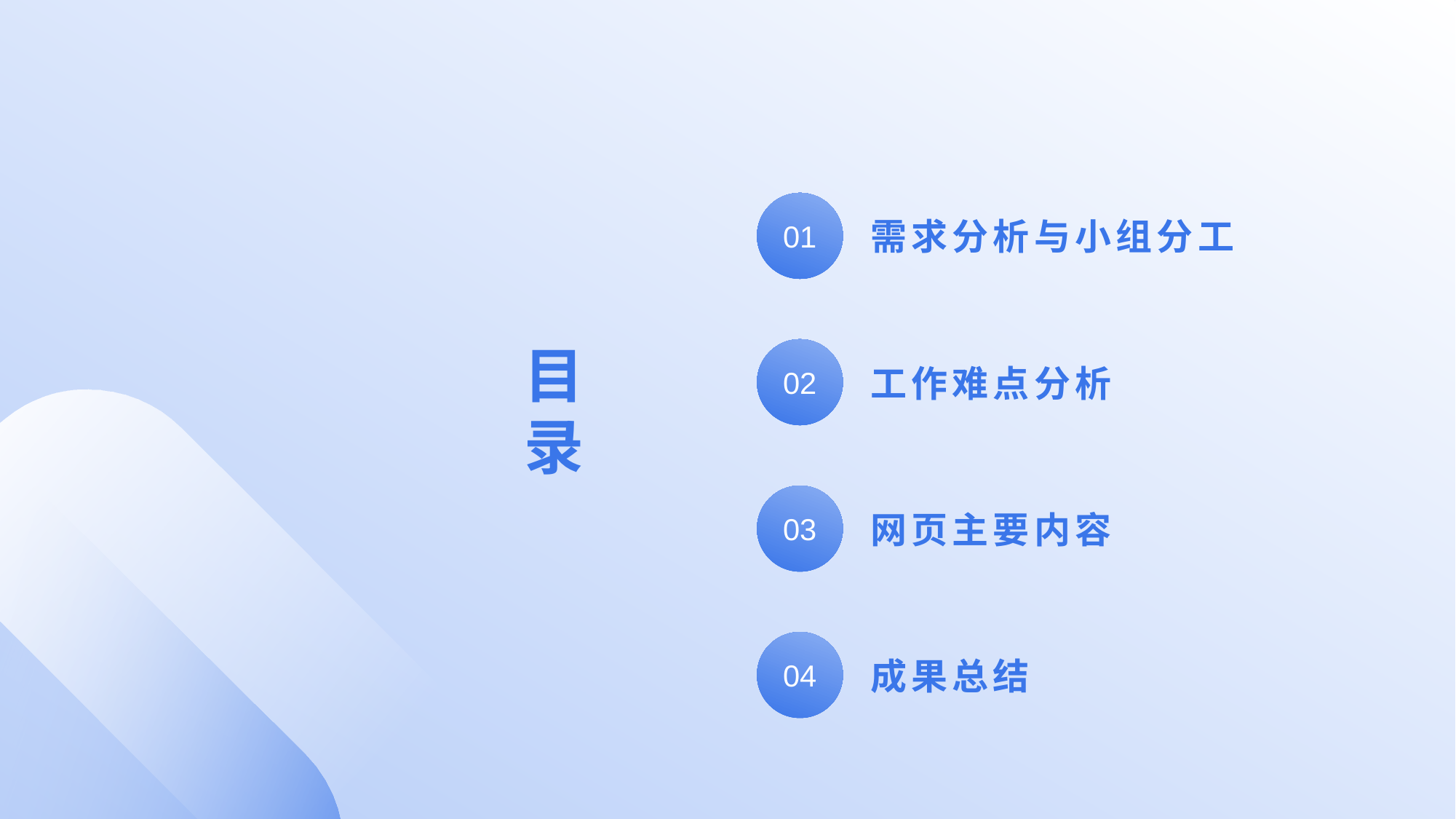

需求分析与小组分工
01
工作难点分析
目录
02
网页主要内容
03
成果总结
04